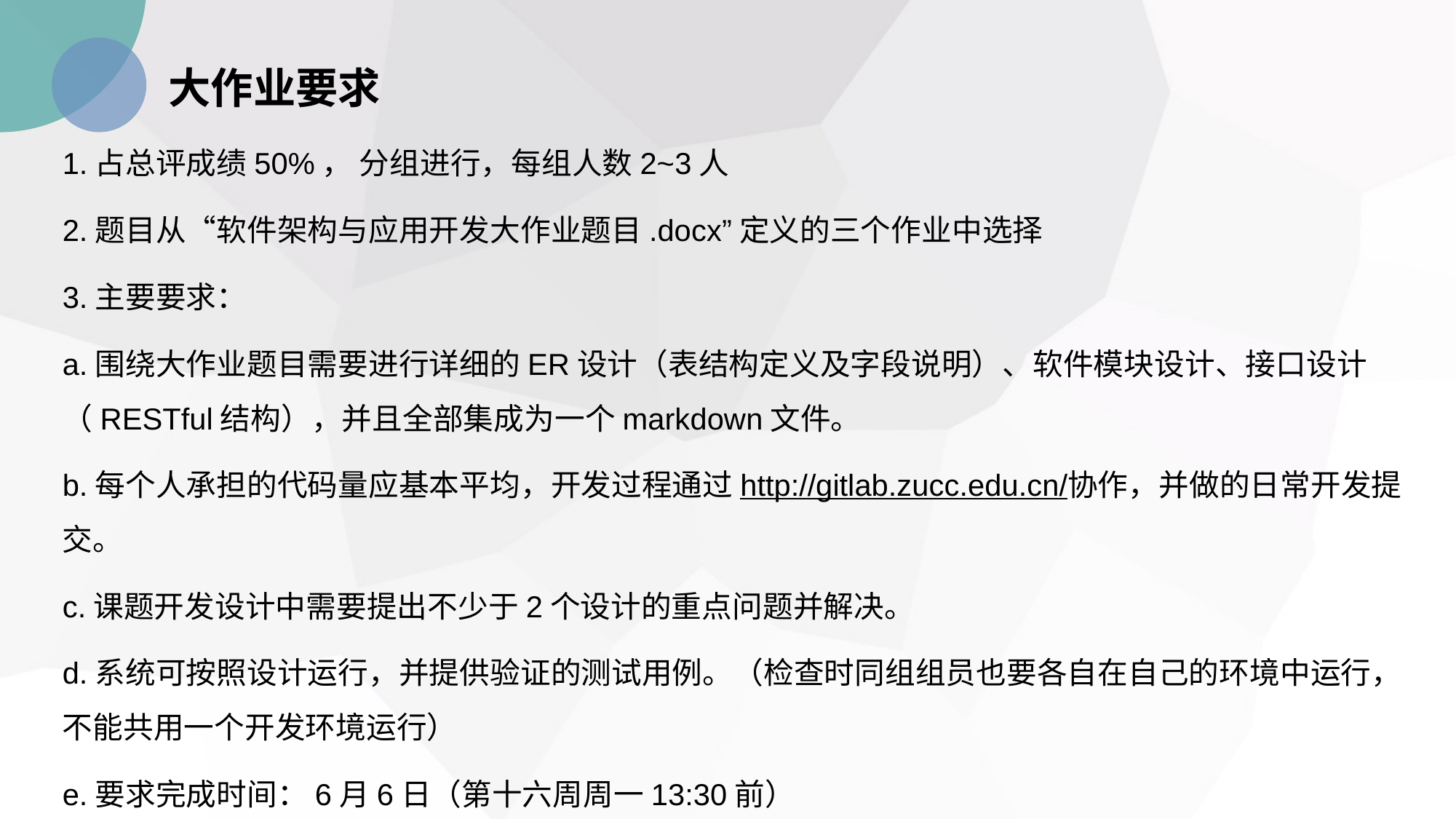

大作业要求
1.占总评成绩50%， 分组进行，每组人数2~3人
2.题目从“软件架构与应用开发大作业题目.docx”定义的三个作业中选择
3.主要要求：
a.围绕大作业题目需要进行详细的ER设计（表结构定义及字段说明）、软件模块设计、接口设计（RESTful结构），并且全部集成为一个markdown文件。
b.每个人承担的代码量应基本平均，开发过程通过http://gitlab.zucc.edu.cn/协作，并做的日常开发提交。
c.课题开发设计中需要提出不少于2个设计的重点问题并解决。
d.系统可按照设计运行，并提供验证的测试用例。（检查时同组组员也要各自在自己的环境中运行，不能共用一个开发环境运行）
e.要求完成时间：6月6日（第十六周周一13:30前）